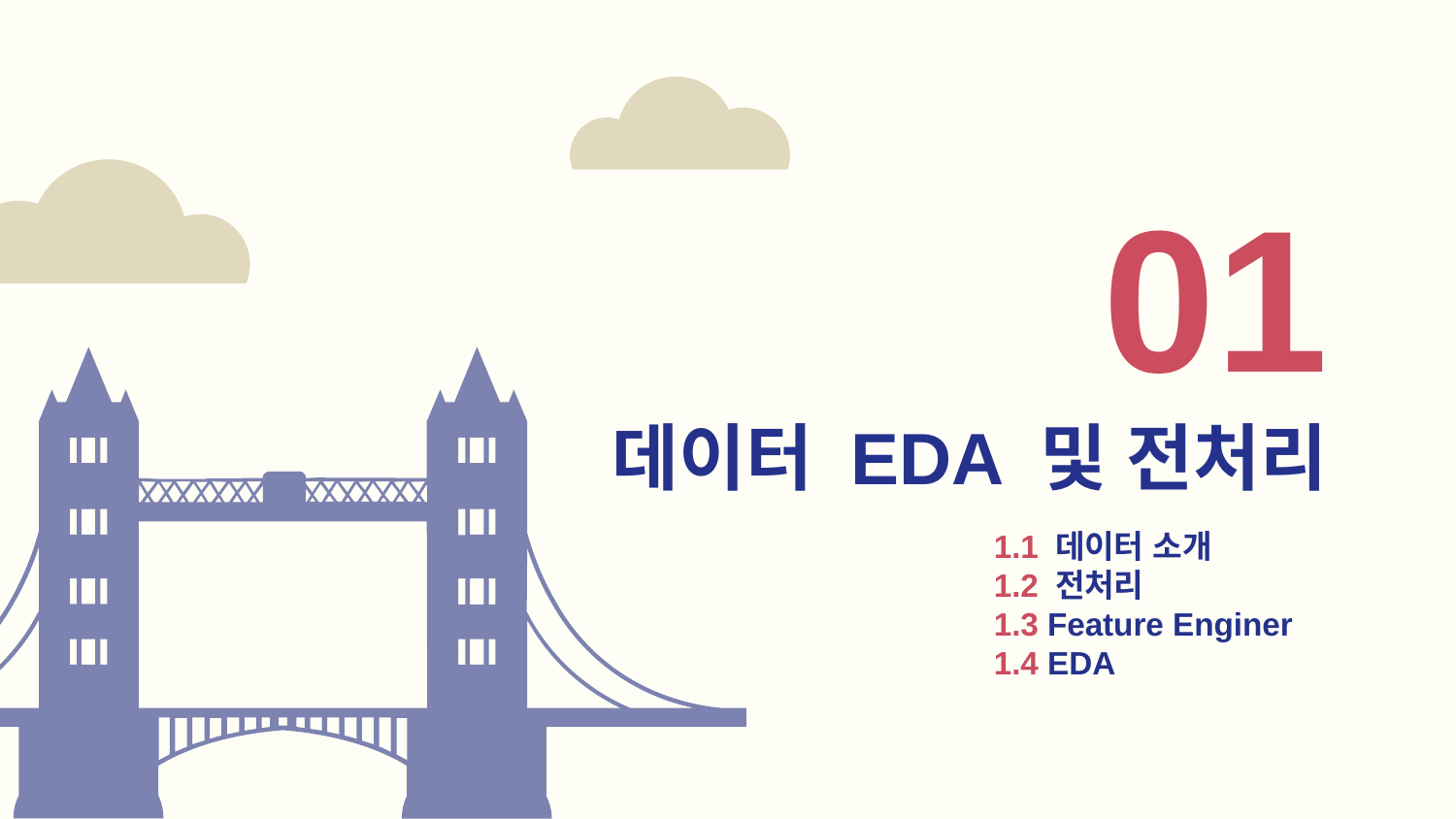

01
# 데이터 EDA 및 전처리
1.1 데이터 소개
1.2 전처리
1.3 Feature Enginer
1.4 EDA